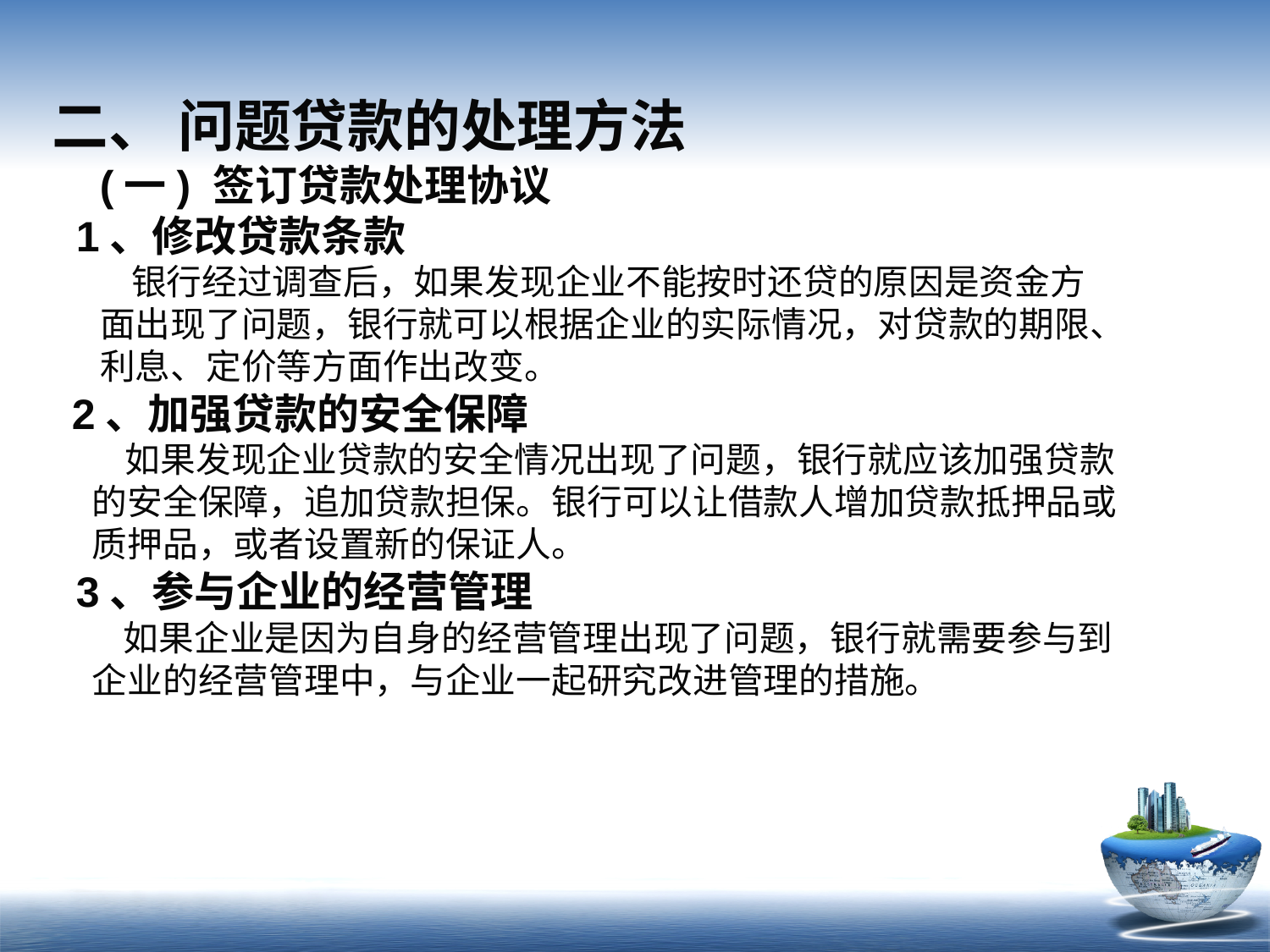

二、 问题贷款的处理方法
    (一) 签订贷款处理协议
  1、修改贷款条款
         银行经过调查后，如果发现企业不能按时还贷的原因是资金方
     面出现了问题，银行就可以根据企业的实际情况，对贷款的期限、
     利息、定价等方面作出改变。
  2、加强贷款的安全保障
        如果发现企业贷款的安全情况出现了问题，银行就应该加强贷款
    的安全保障，追加贷款担保。银行可以让借款人增加贷款抵押品或
    质押品，或者设置新的保证人。
  3、参与企业的经营管理
        如果企业是因为自身的经营管理出现了问题，银行就需要参与到
    企业的经营管理中，与企业一起研究改进管理的措施。